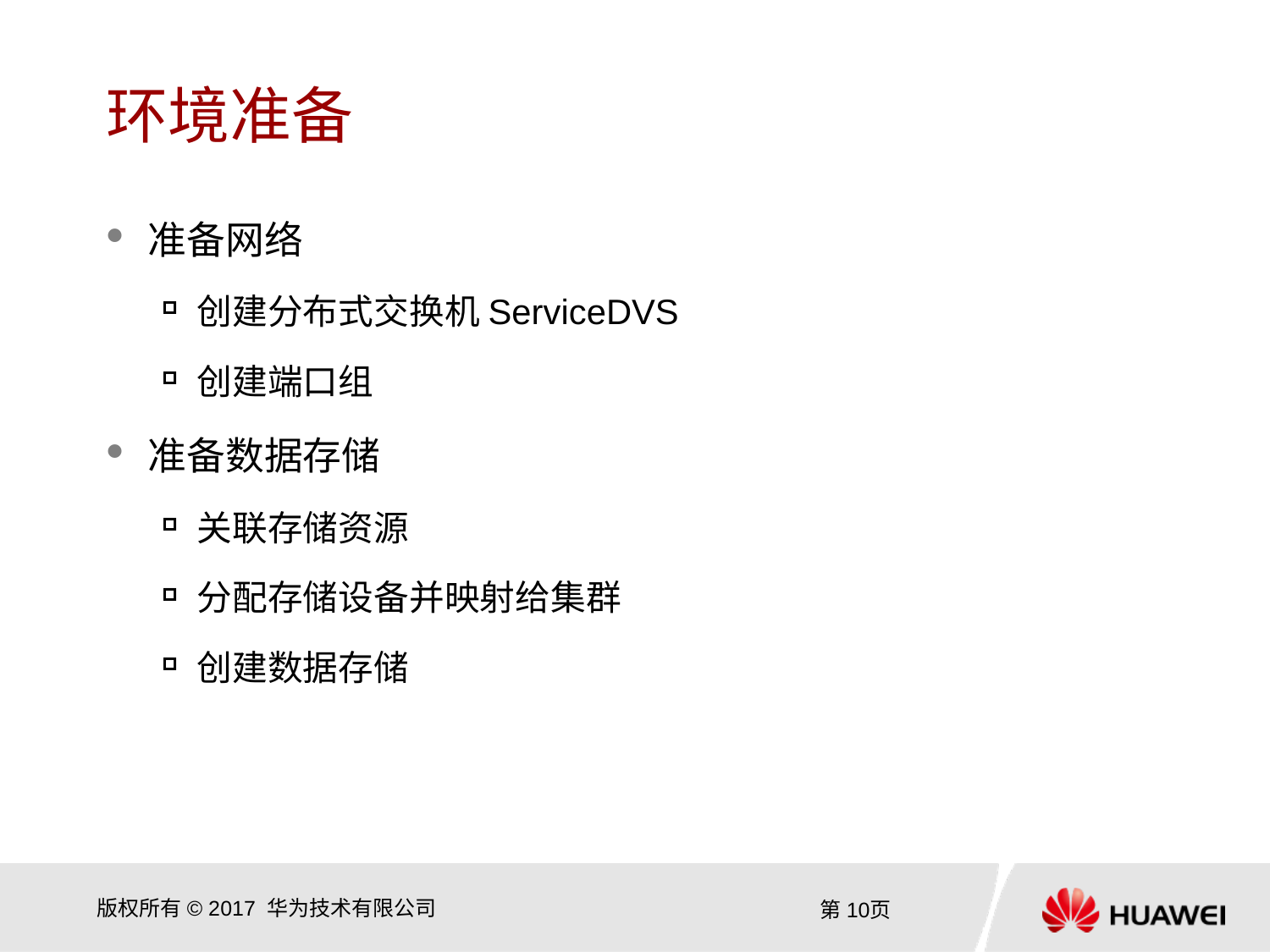

# 环境准备
准备网络
创建分布式交换机ServiceDVS
创建端口组
准备数据存储
关联存储资源
分配存储设备并映射给集群
创建数据存储